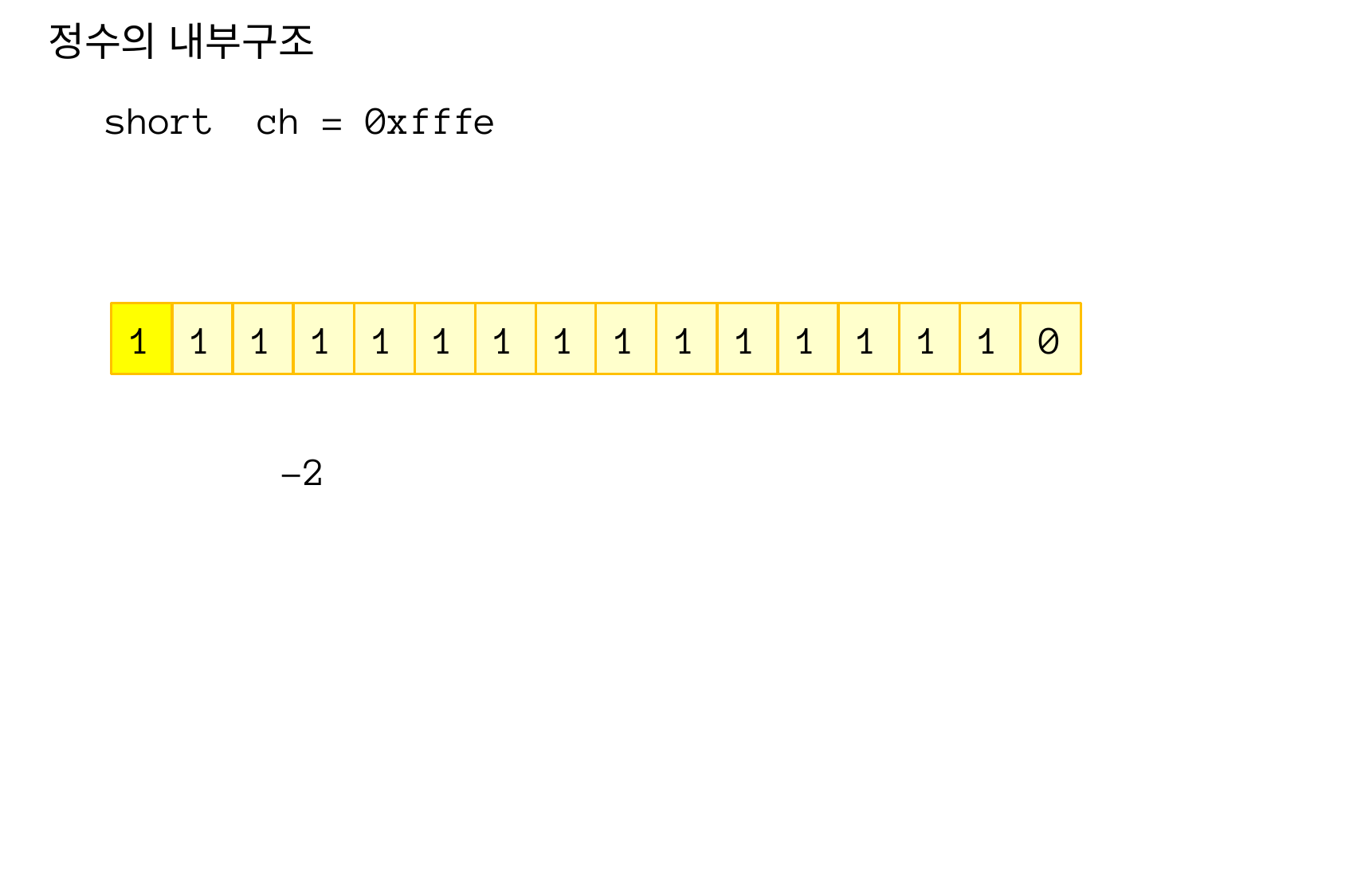

정수의 내부구조
short  ch = 0xfffe
1
1
1
1
1
1
1
1
1
1
1
1
1
1
1
0
-2